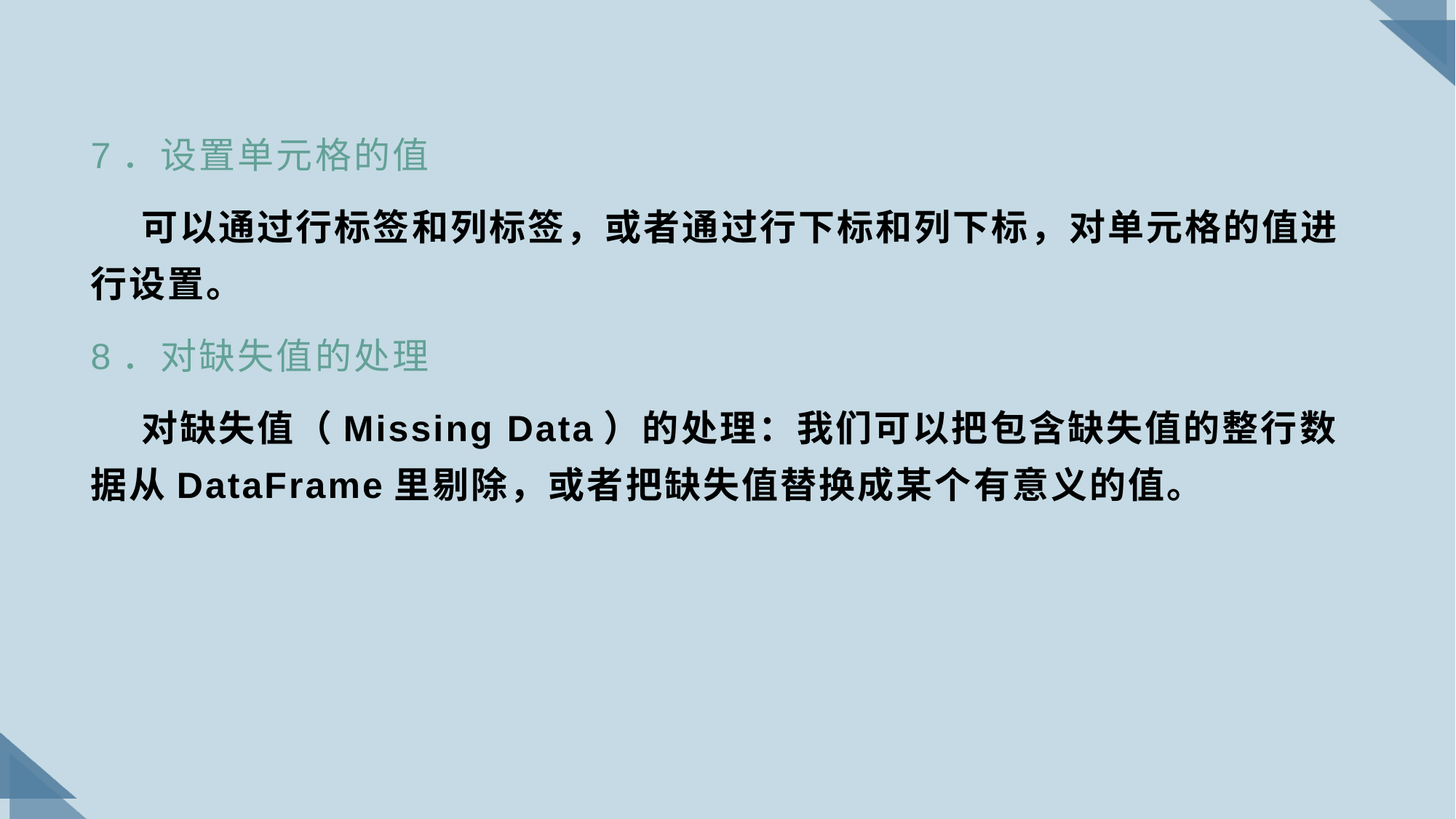

7．设置单元格的值
    可以通过行标签和列标签，或者通过行下标和列下标，对单元格的值进行设置。
8．对缺失值的处理
    对缺失值（Missing Data）的处理：我们可以把包含缺失值的整行数据从DataFrame里剔除，或者把缺失值替换成某个有意义的值。